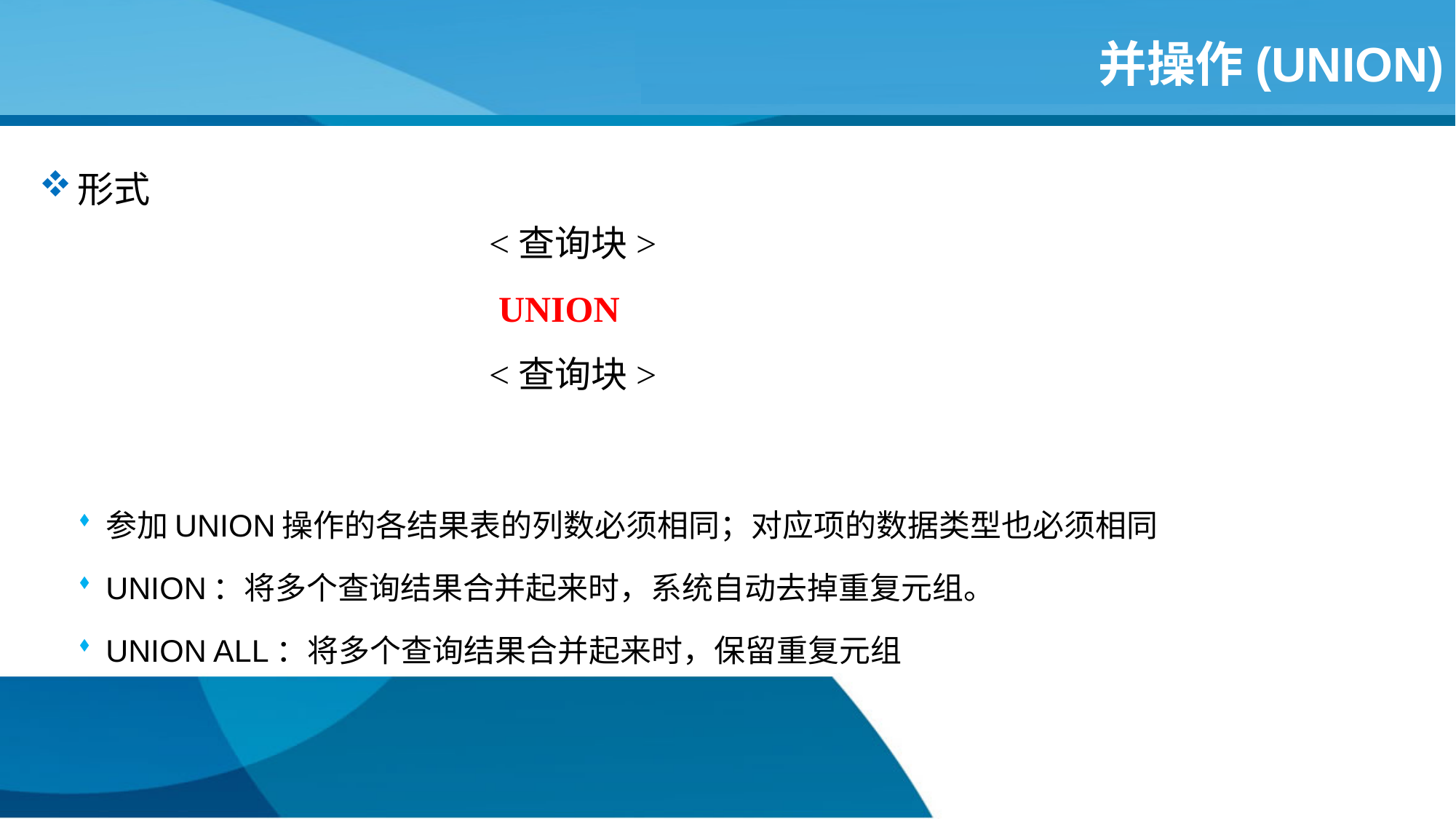

# 并操作(UNION)
形式

参加UNION操作的各结果表的列数必须相同；对应项的数据类型也必须相同
UNION：将多个查询结果合并起来时，系统自动去掉重复元组。
UNION ALL：将多个查询结果合并起来时，保留重复元组
<查询块>
 UNION
<查询块>